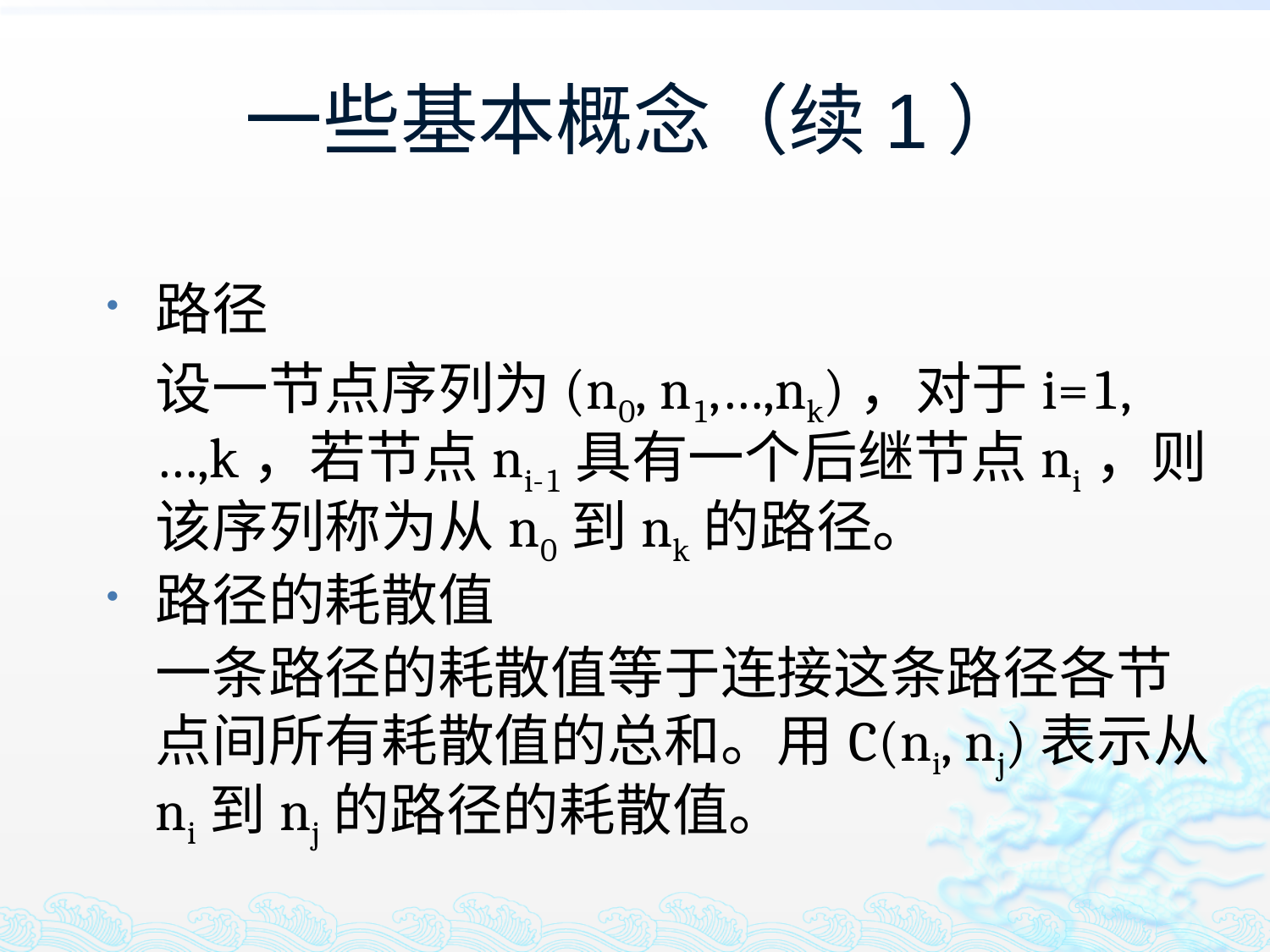

# 一些基本概念（续1）
路径
	设一节点序列为(n0, n1,…,nk)，对于i=1,…,k，若节点ni-1具有一个后继节点ni，则该序列称为从n0到nk的路径。
路径的耗散值
	一条路径的耗散值等于连接这条路径各节点间所有耗散值的总和。用C(ni, nj)表示从ni到nj的路径的耗散值。
31